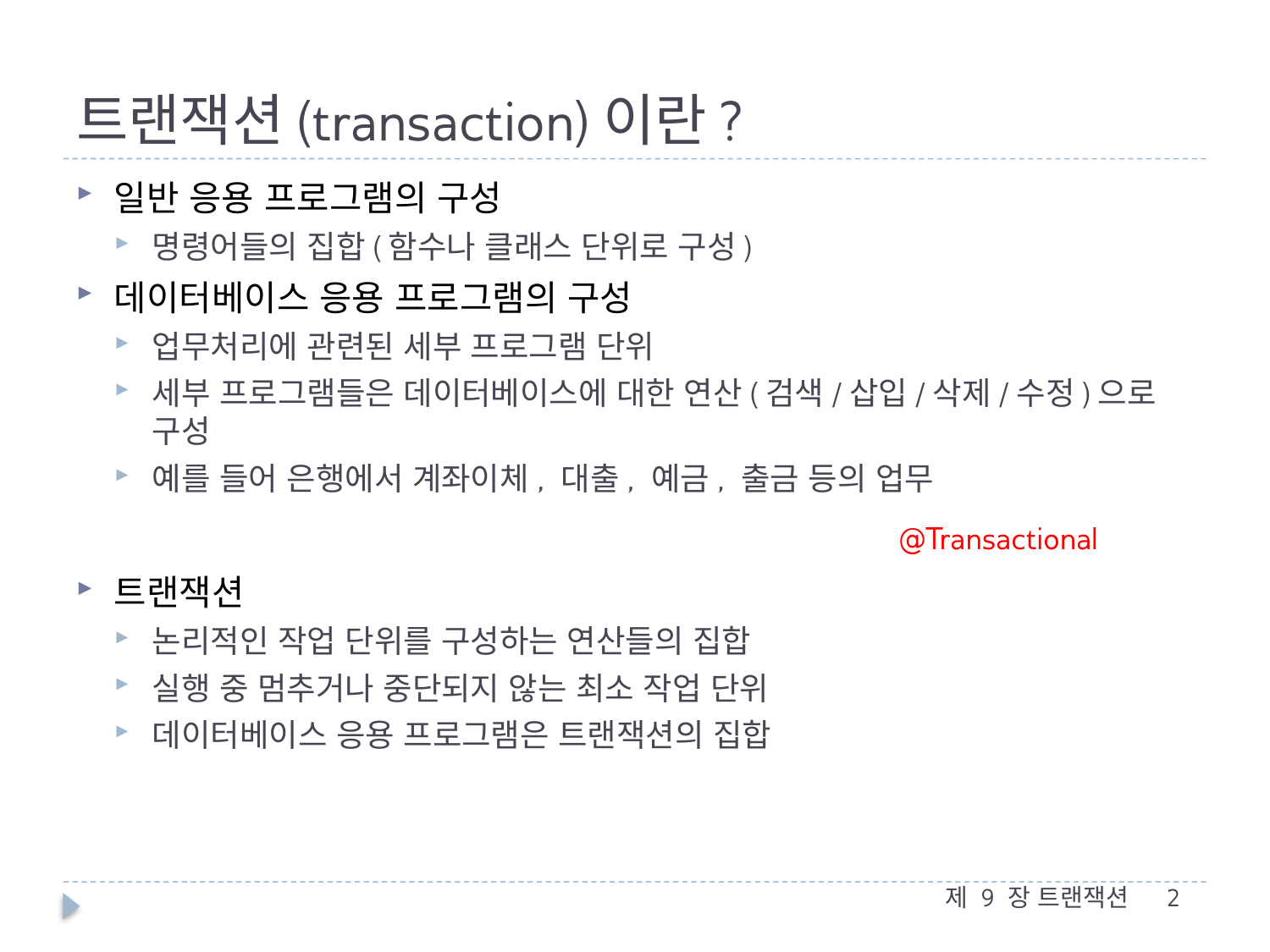

# 트랜잭션(transaction)이란?
일반 응용 프로그램의 구성
명령어들의 집합(함수나 클래스 단위로 구성)
데이터베이스 응용 프로그램의 구성
업무처리에 관련된 세부 프로그램 단위
세부 프로그램들은 데이터베이스에 대한 연산(검색/삽입/삭제/수정)으로 구성
예를 들어 은행에서 계좌이체, 대출, 예금, 출금 등의 업무

트랜잭션
논리적인 작업 단위를 구성하는 연산들의 집합
실행 중 멈추거나 중단되지 않는 최소 작업 단위
데이터베이스 응용 프로그램은 트랜잭션의 집합

@Transactional
제 9 장 트랜잭션
2